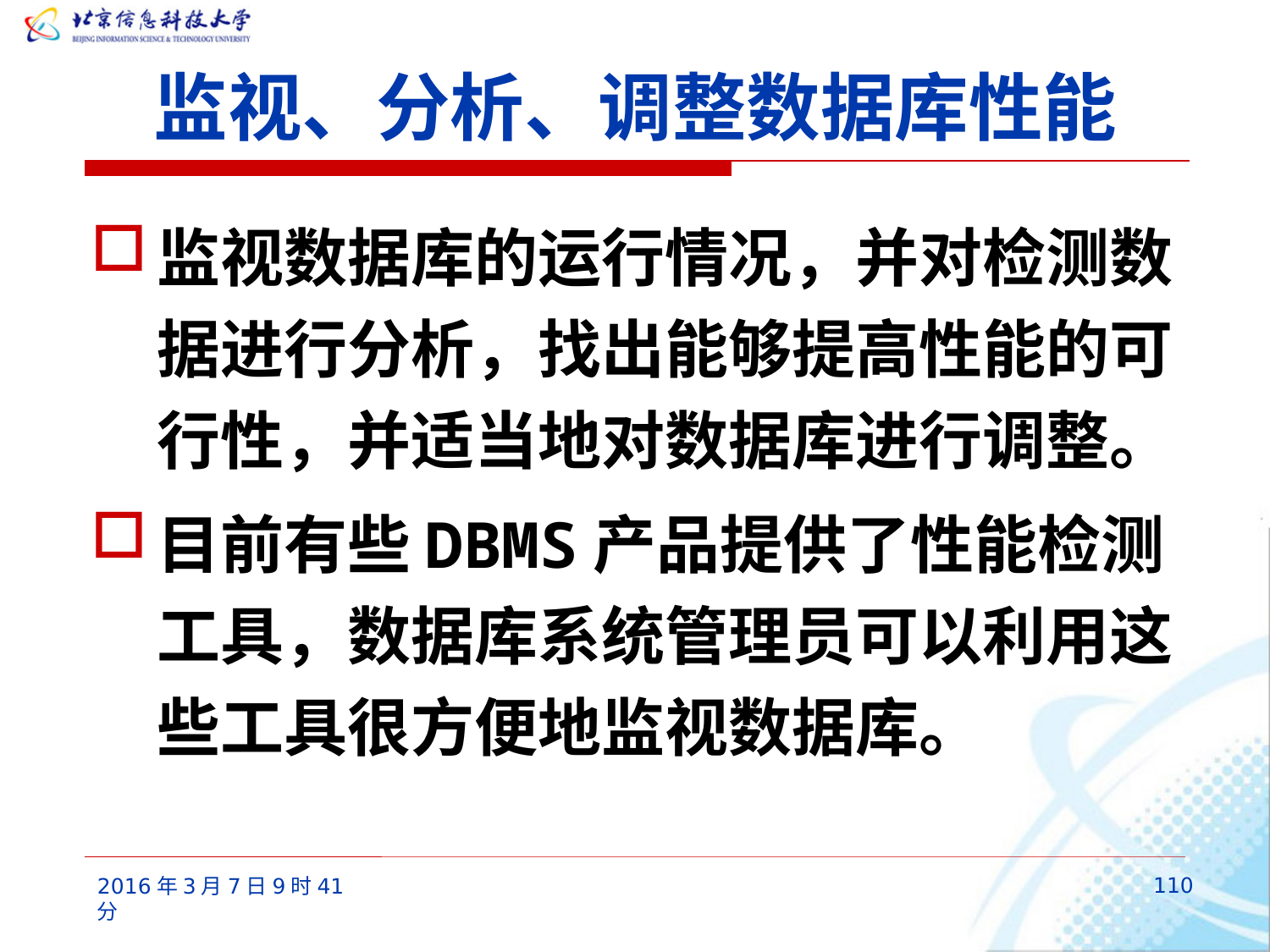

# 监视、分析、调整数据库性能
监视数据库的运行情况，并对检测数据进行分析，找出能够提高性能的可行性，并适当地对数据库进行调整。
目前有些DBMS产品提供了性能检测工具，数据库系统管理员可以利用这些工具很方便地监视数据库。
2016年3月7日9时41分